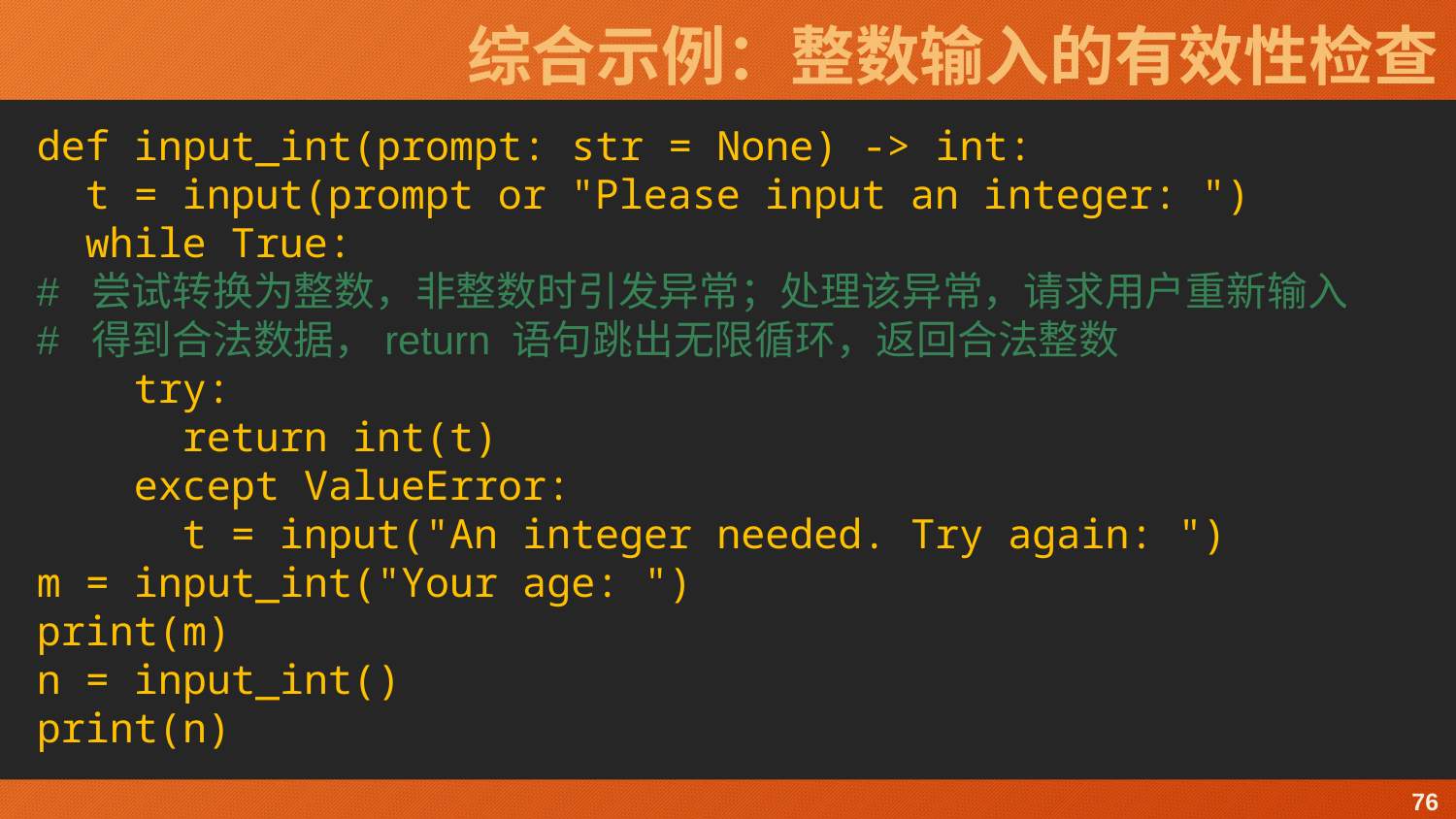

# 综合示例：整数输入的有效性检查
def input_int(prompt: str = None) -> int:
  t = input(prompt or "Please input an integer: ")
  while True:
#  尝试转换为整数，非整数时引发异常；处理该异常，请求用户重新输入
#  得到合法数据，return 语句跳出无限循环，返回合法整数
    try:
      return int(t)
    except ValueError:
      t = input("An integer needed. Try again: ")
m = input_int("Your age: ")
print(m)
n = input_int()
print(n)

76